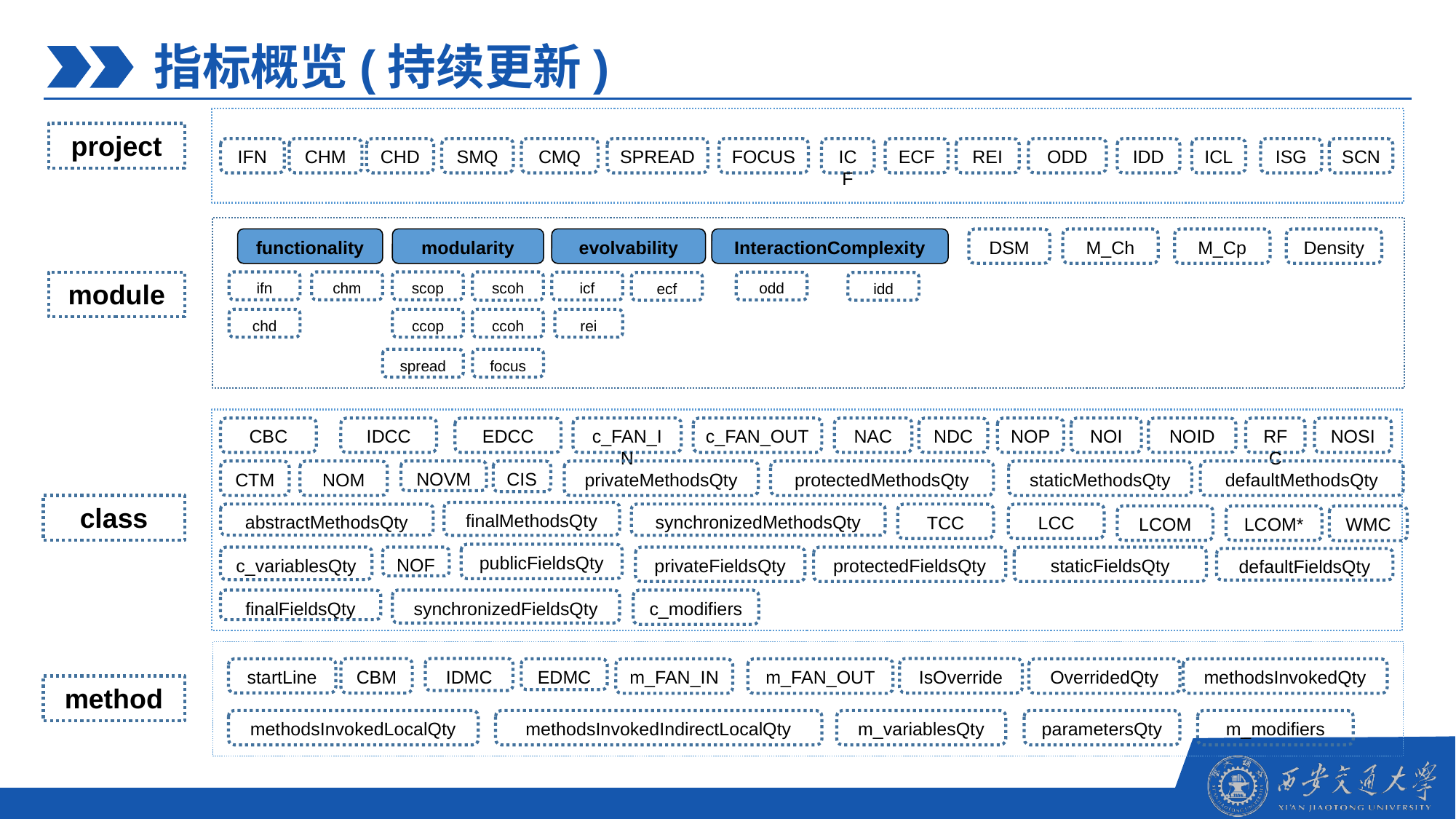

指标概览(持续更新)

IFN
CHM
CHD
SMQ
CMQ
SPREAD
FOCUS
ICF
ECF
project

ODD
IDD
ICL
ISG
SCN
functionality
modularity
evolvability
InteractionComplexity
DSM
ifn
chm
chd
scop
scoh
ccop
ccoh
spread
focus
REI

M_Ch

M_Cp

Density
module

icf
odd
ecf
idd
rei

CBC
IDCC
EDCC
c_FAN_IN
c_FAN_OUT
NAC
NDC
NOP
NOI
NOID
RFC
NOSI
CTM
NOM
NOVM
CIS
privateMethodsQty
protectedMethodsQty
staticMethodsQty
defaultMethodsQty
class

finalMethodsQty
abstractMethodsQty
synchronizedMethodsQty
TCC
LCC
LCOM
LCOM*
WMC
publicFieldsQty
c_variablesQty
NOF
privateFieldsQty
protectedFieldsQty
staticFieldsQty
defaultFieldsQty
finalFieldsQty
synchronizedFieldsQty
c_modifiers

CBM
IDMC
IsOverride
startLine
EDMC
m_FAN_IN
m_FAN_OUT
OverridedQty
methodsInvokedQty
method

methodsInvokedLocalQty
methodsInvokedIndirectLocalQty
m_variablesQty
parametersQty
m_modifiers